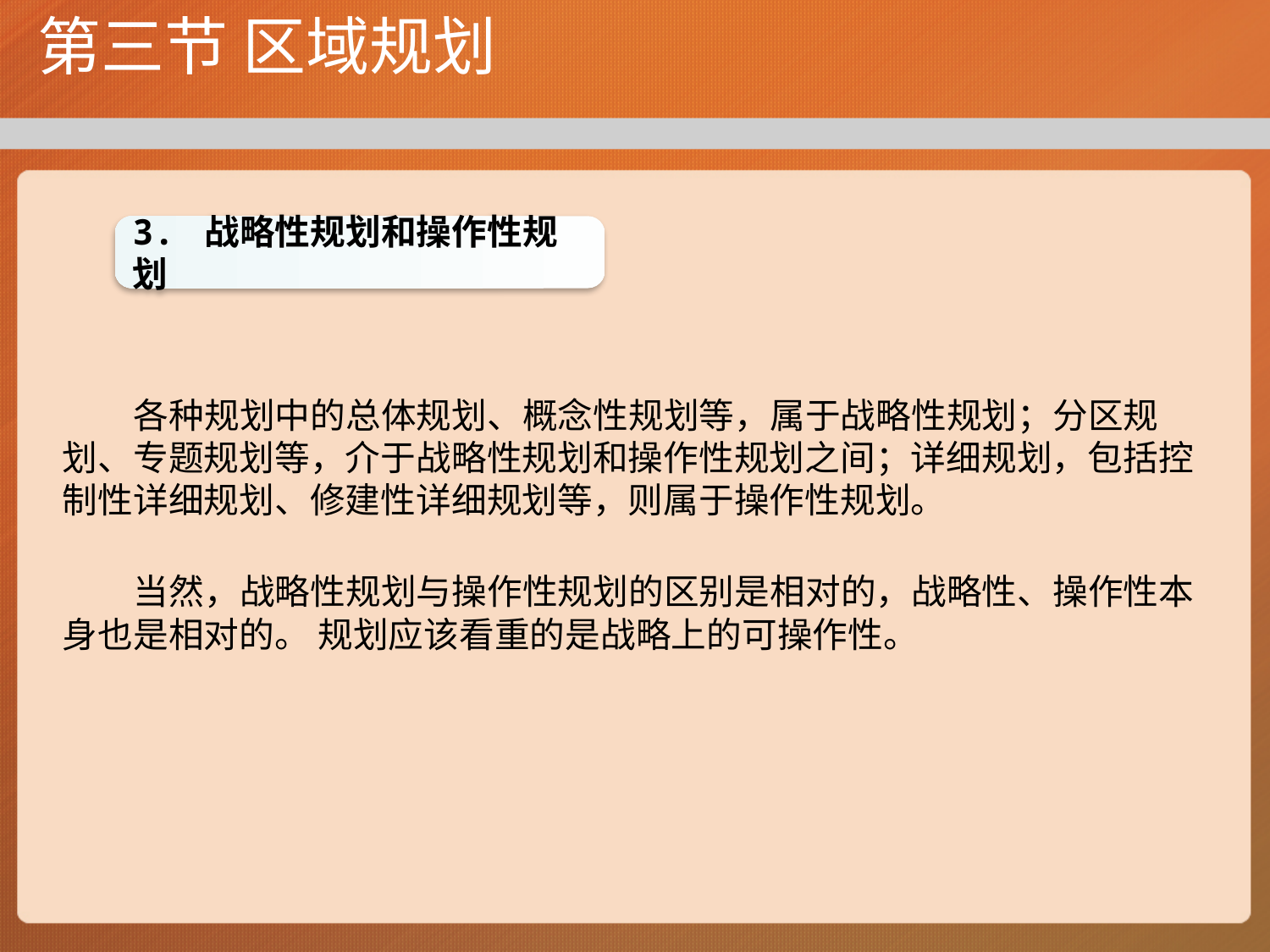

# 第三节 区域规划

3. 战略性规划和操作性规划

        各种规划中的总体规划、概念性规划等，属于战略性规划；分区规划、专题规划等，介于战略性规划和操作性规划之间；详细规划，包括控制性详细规划、修建性详细规划等，则属于操作性规划。
        当然，战略性规划与操作性规划的区别是相对的，战略性、操作性本身也是相对的。 规划应该看重的是战略上的可操作性。